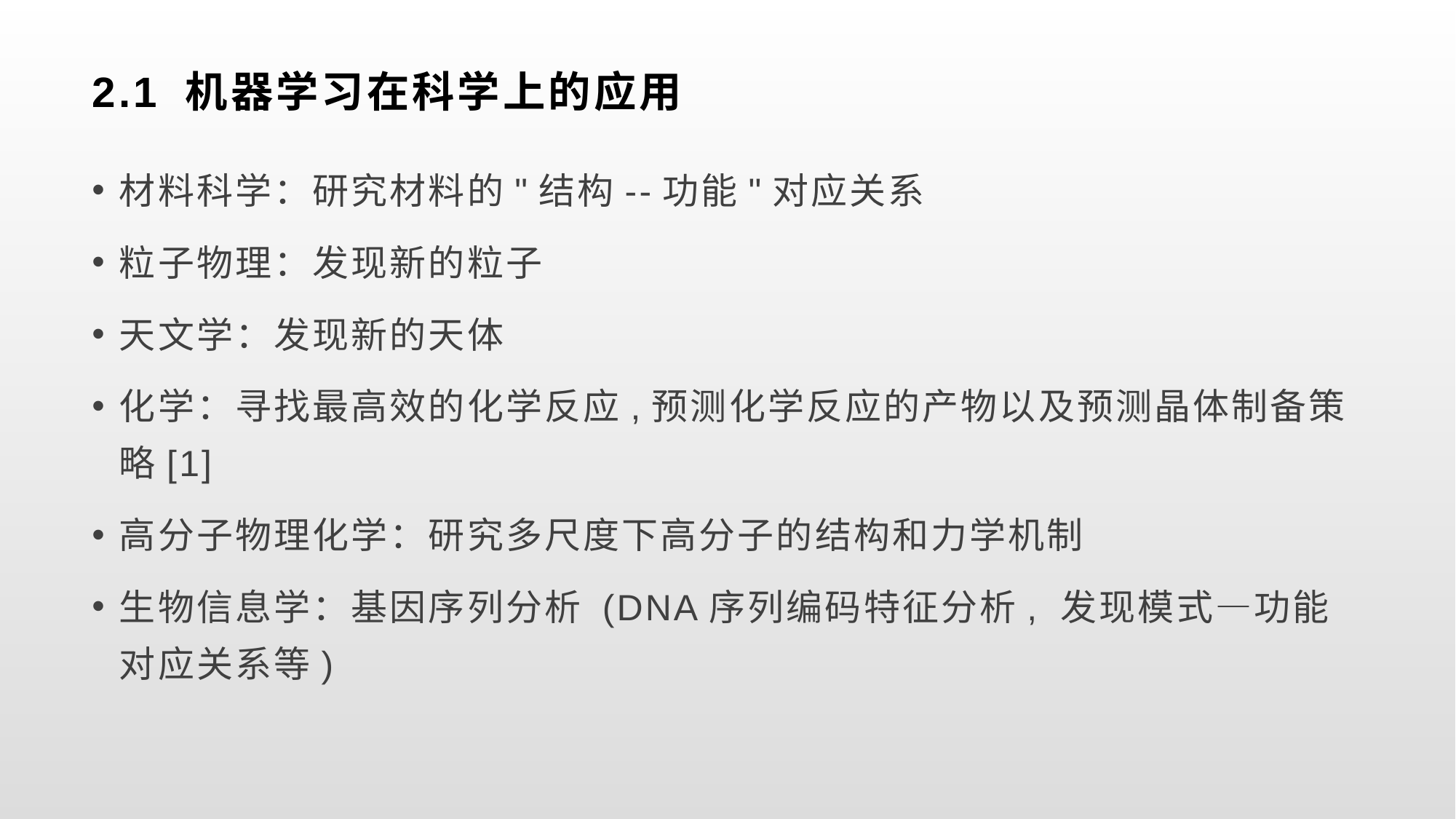

# 2.1 机器学习在科学上的应用
材料科学：研究材料的"结构--功能"对应关系
粒子物理：发现新的粒子
天文学：发现新的天体
化学：寻找最高效的化学反应,预测化学反应的产物以及预测晶体制备策略[1]
高分子物理化学：研究多尺度下高分子的结构和力学机制
生物信息学：基因序列分析 (DNA序列编码特征分析, 发现模式—功能对应关系等)